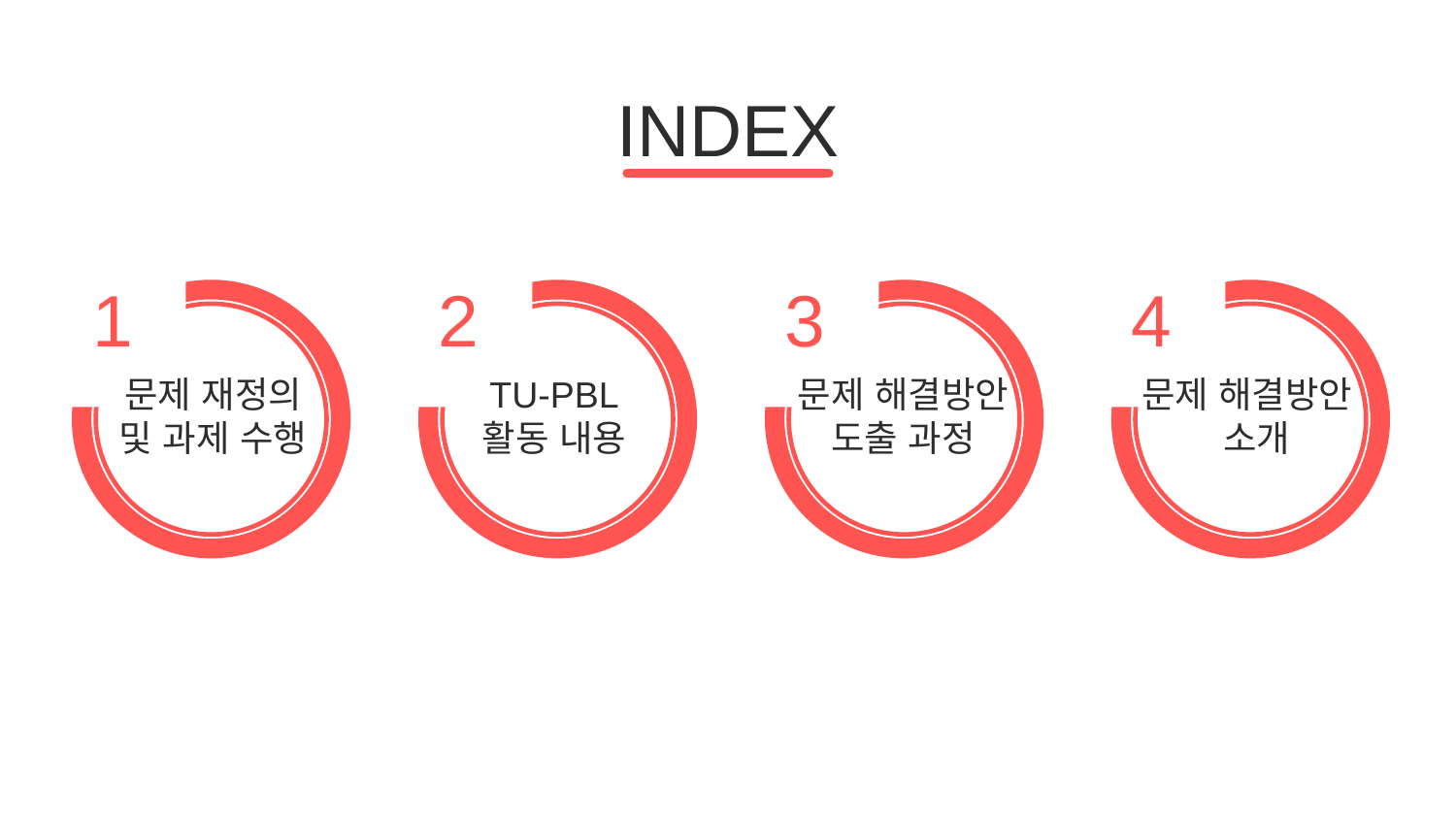

INDEX
문제 재정의
및 과제 수행
TU-PBL
활동 내용
문제 해결방안
도출 과정
문제 해결방안
 소개